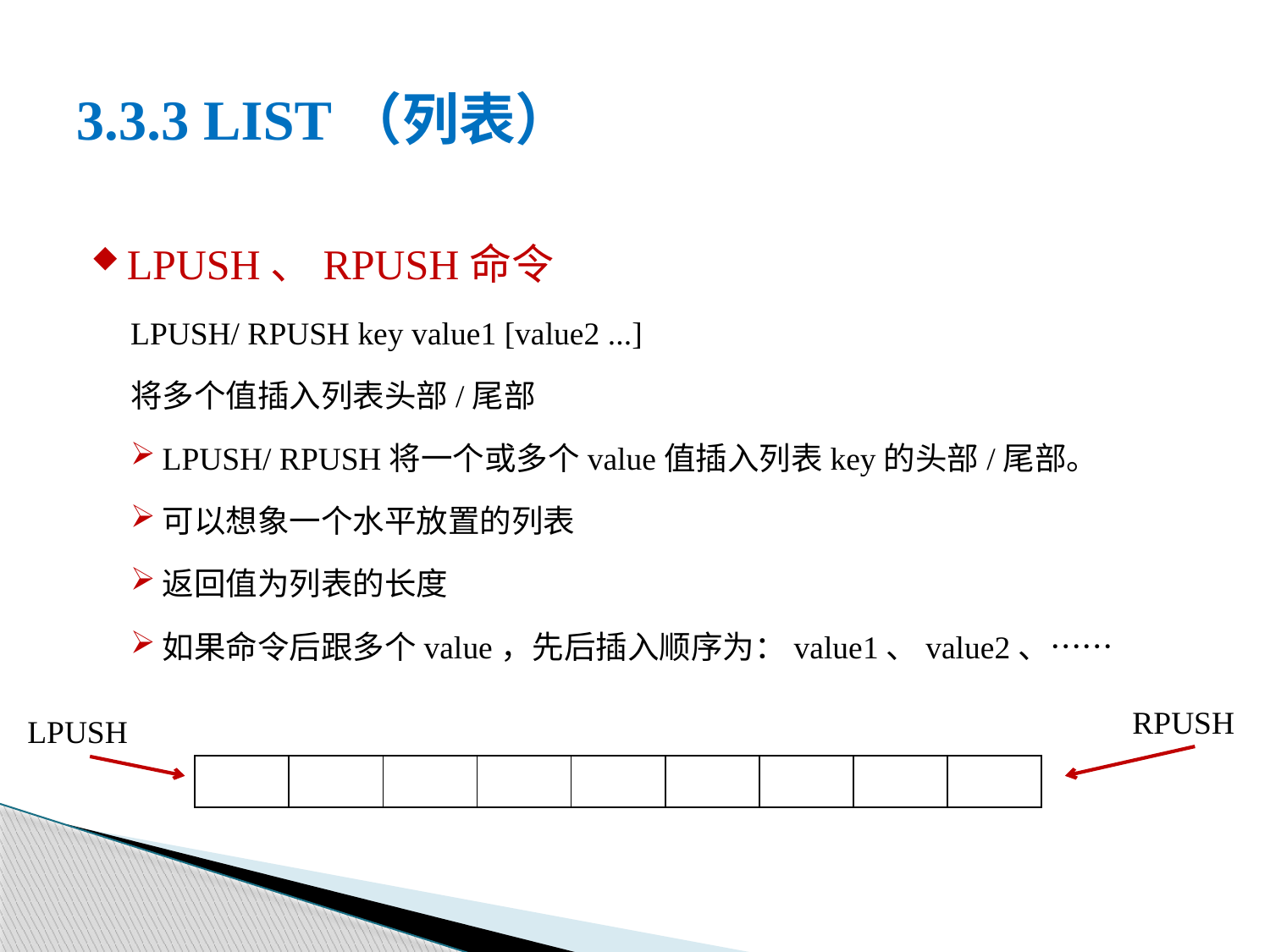

# 3.3.3 LIST（列表）
LPUSH、RPUSH命令
LPUSH/ RPUSH key value1 [value2 ...]
将多个值插入列表头部/尾部
LPUSH/ RPUSH将一个或多个value值插入列表key的头部/尾部。
可以想象一个水平放置的列表
返回值为列表的长度
如果命令后跟多个value，先后插入顺序为：value1、value2、……

RPUSH
LPUSH
|  |  |  |  |  |  |  |  |  |
| --- | --- | --- | --- | --- | --- | --- | --- | --- |